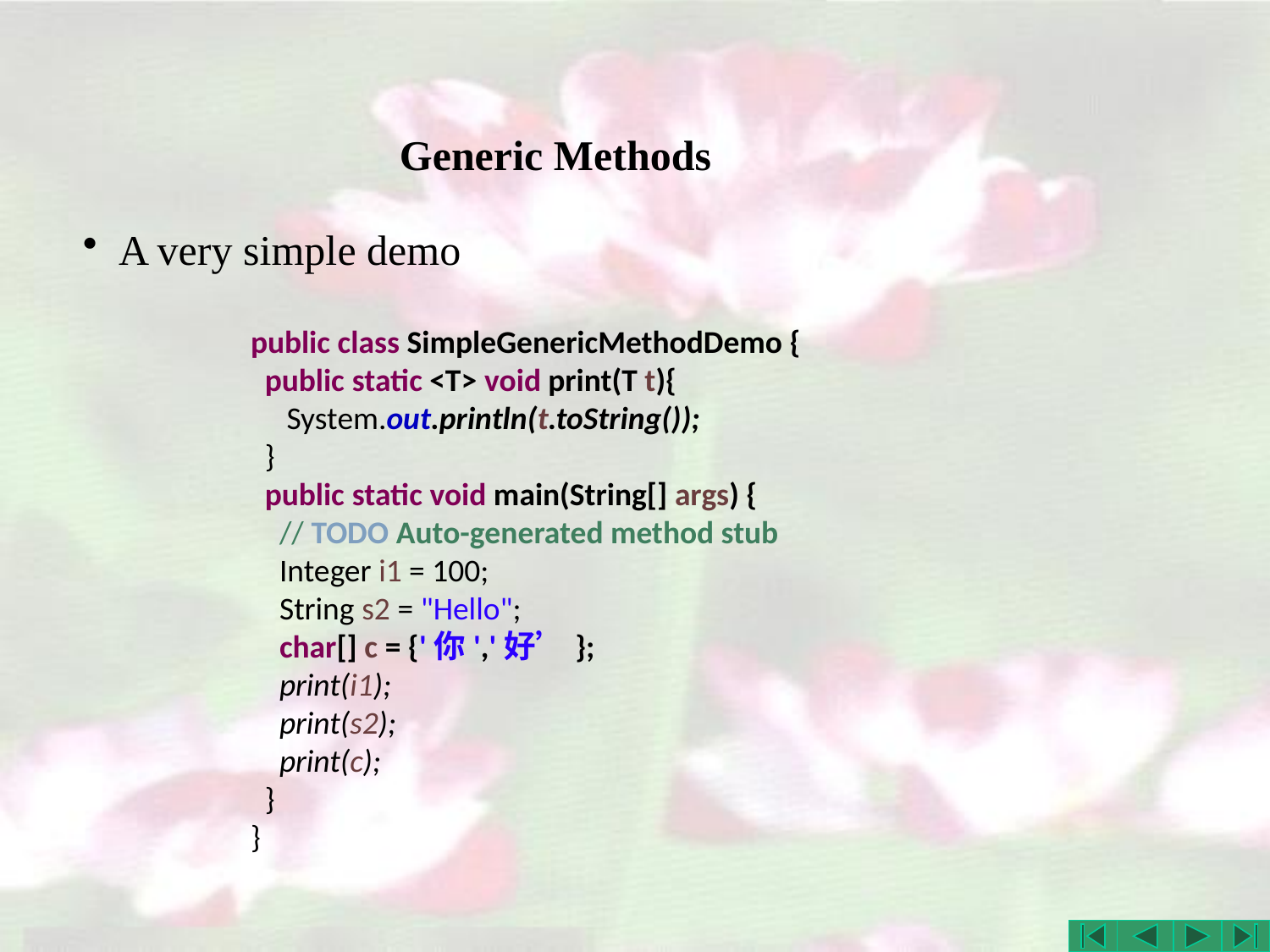

# Generic Methods
A very simple demo
public class SimpleGenericMethodDemo {
  public static <T> void print(T t){
     System.out.println(t.toString());
  }
  public static void main(String[] args) {
    // TODO Auto-generated method stub
    Integer i1 = 100;
    String s2 = "Hello";
    char[] c = {'你','好’};
    print(i1);
    print(s2);
    print(c);
  }
}